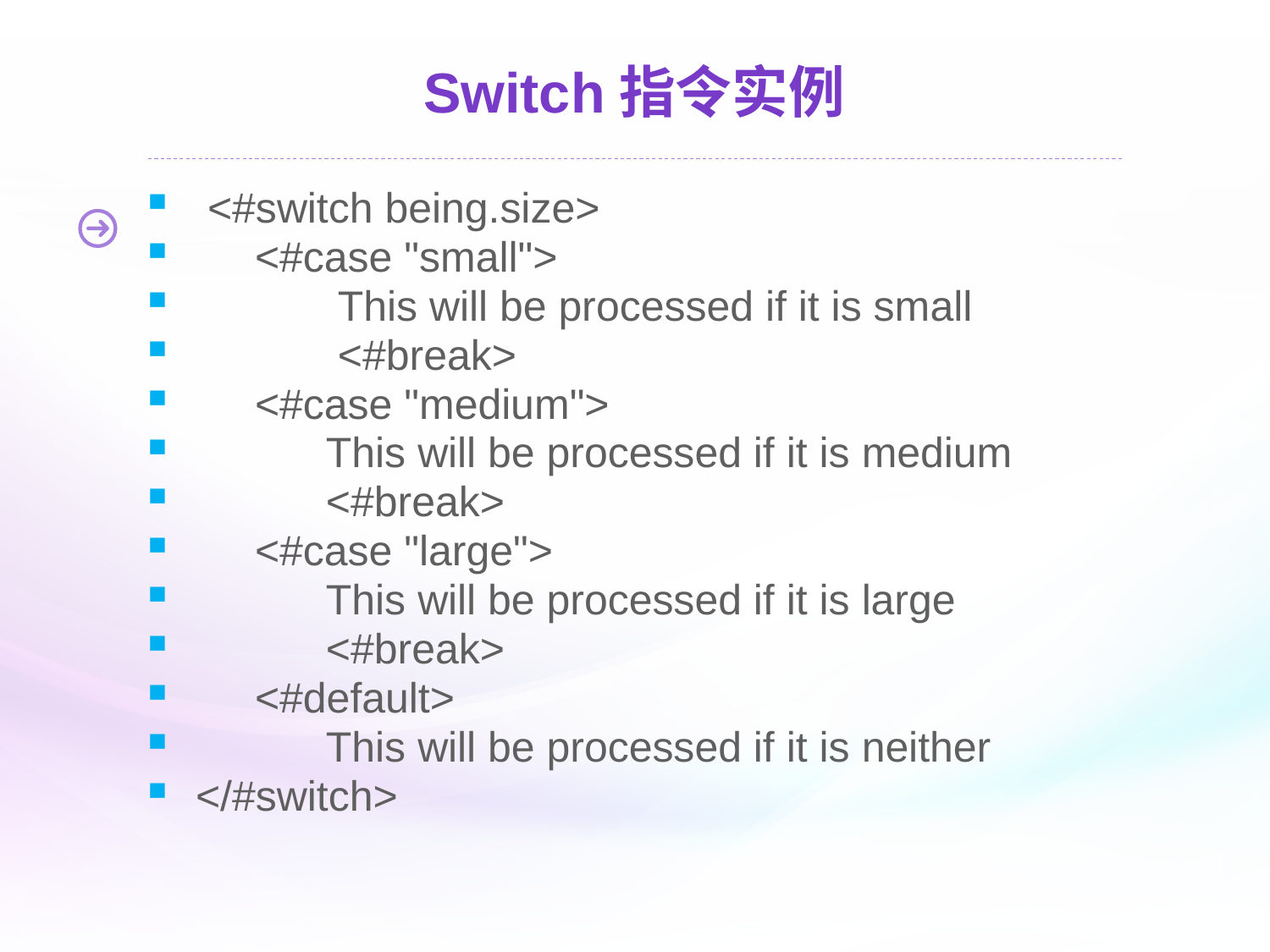

# Switch指令实例
 <#switch being.size>
     <#case "small">
            This will be processed if it is small
            <#break>
     <#case "medium">
           This will be processed if it is medium
           <#break>
     <#case "large">
           This will be processed if it is large
           <#break>
     <#default>
           This will be processed if it is neither
</#switch>